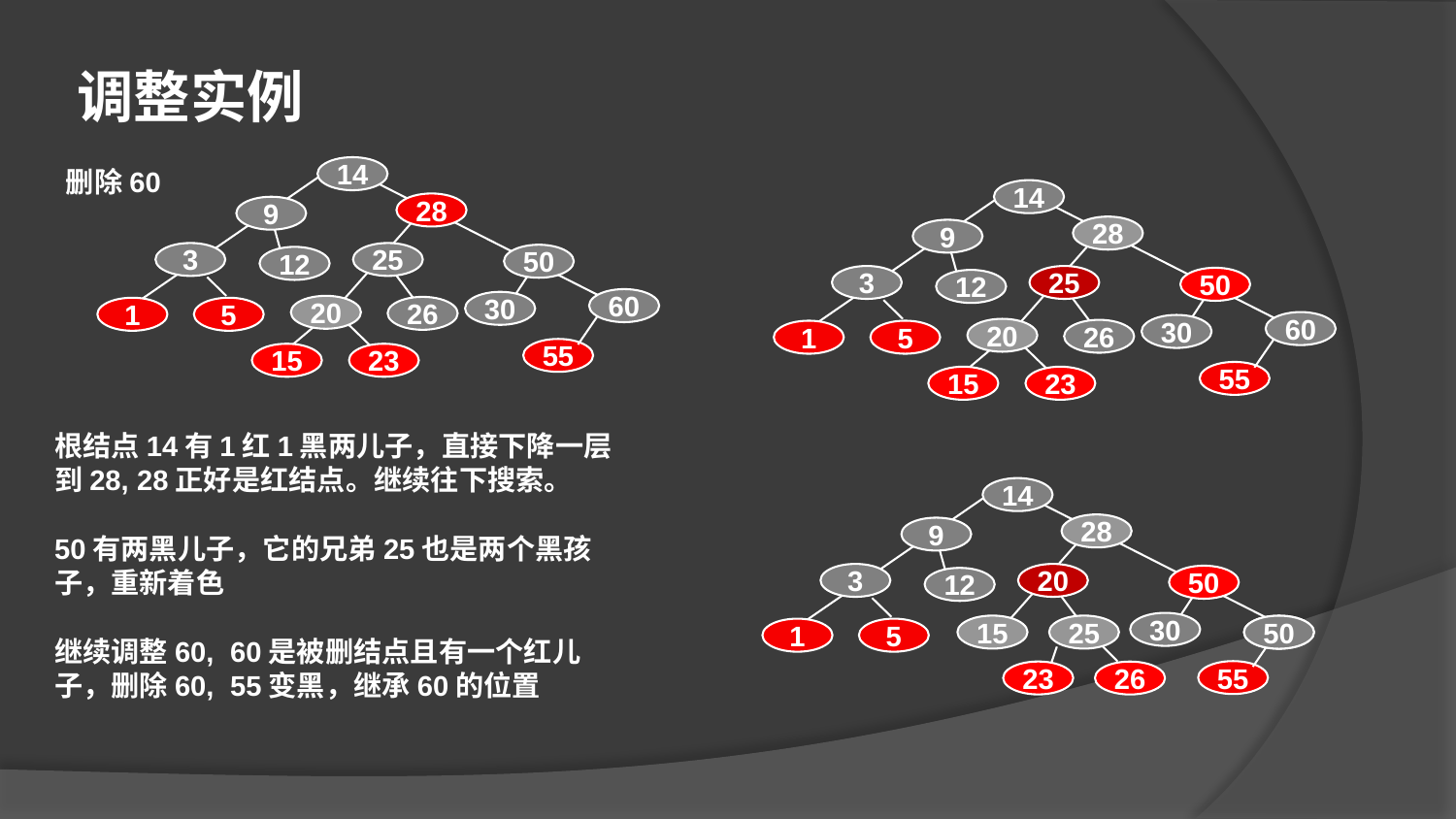

调整实例
删除60
14

28
9

3
25
50
12

60
30
20
26
1
5

55
15
23
14

28
9

3
25
50
12

60
30
20
26
1
5

55
15
23
根结点14有1红1黑两儿子，直接下降一层到28, 28正好是红结点。继续往下搜索。
14

28
9

3
20
50
12

30
15
25
1
5

26

23
50有两黑儿子，它的兄弟25也是两个黑孩子，重新着色
60
50
继续调整60,  60是被删结点且有一个红儿子，删除60,  55变黑，继承60的位置

55